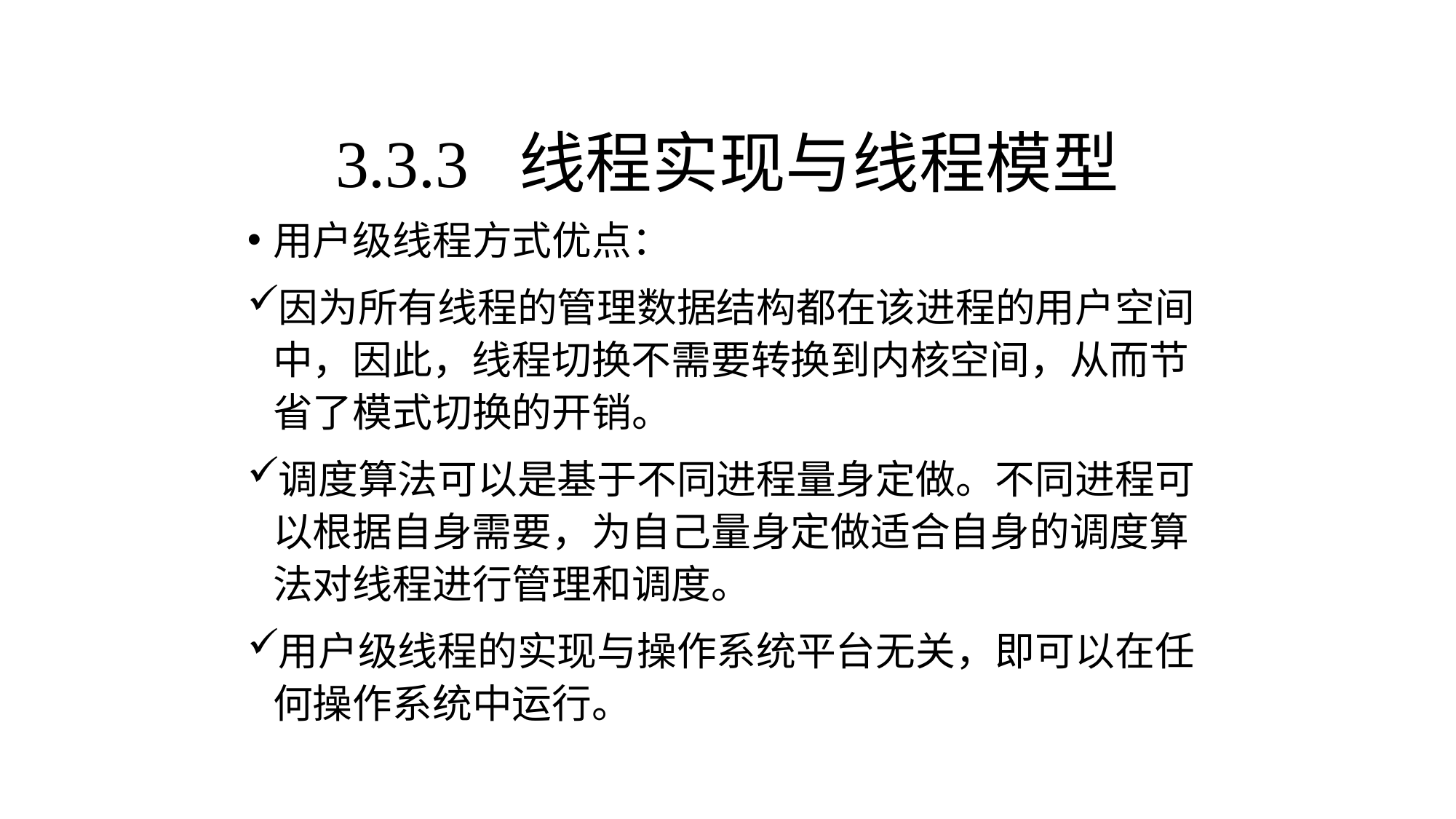

3.3.3  线程实现与线程模型
用户级线程方式优点：
因为所有线程的管理数据结构都在该进程的用户空间中，因此，线程切换不需要转换到内核空间，从而节省了模式切换的开销。
调度算法可以是基于不同进程量身定做。不同进程可以根据自身需要，为自己量身定做适合自身的调度算法对线程进行管理和调度。
用户级线程的实现与操作系统平台无关，即可以在任何操作系统中运行。

12